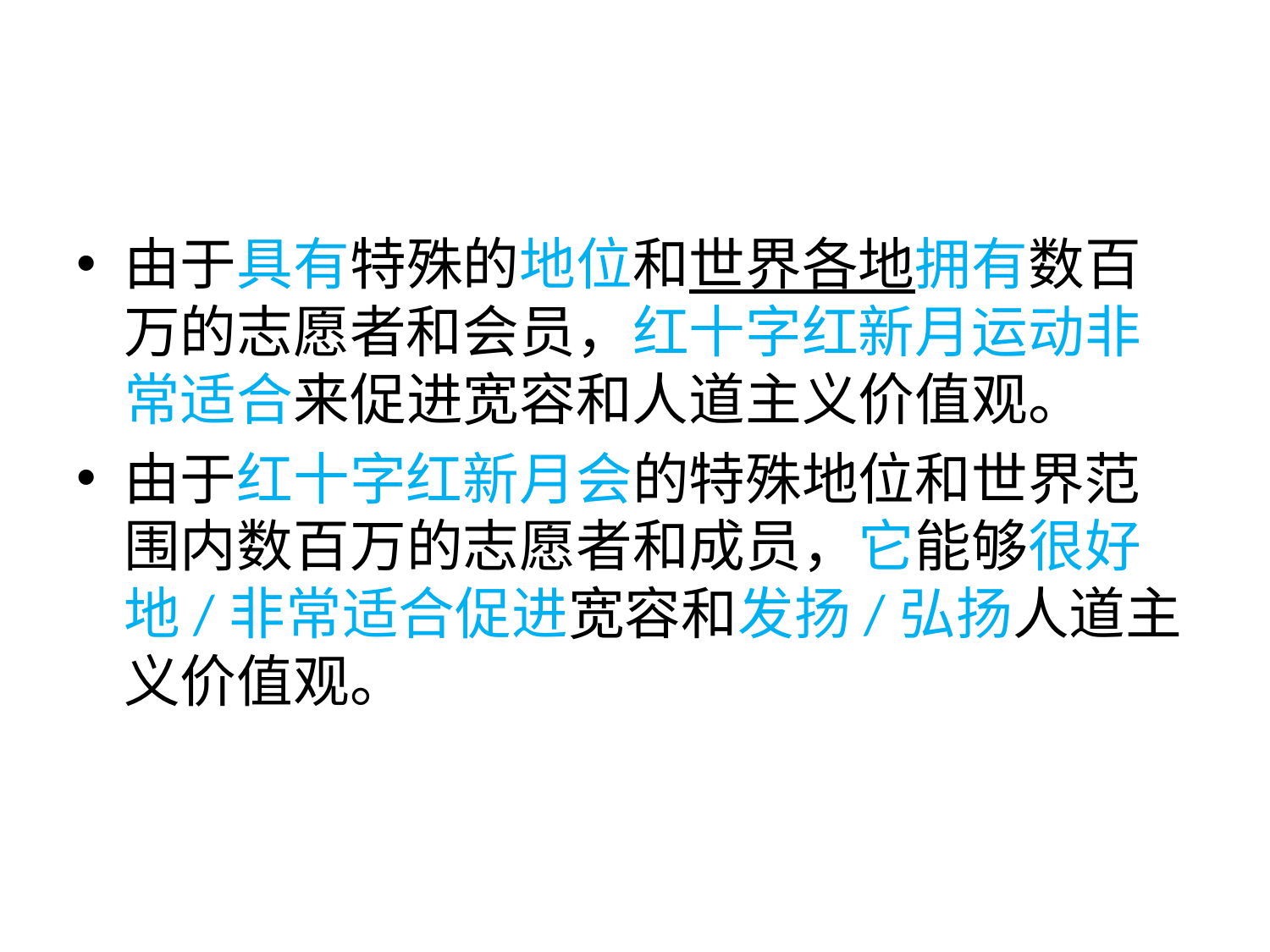

#
由于具有特殊的地位和世界各地拥有数百万的志愿者和会员，红十字红新月运动非常适合来促进宽容和人道主义价值观。
由于红十字红新月会的特殊地位和世界范围内数百万的志愿者和成员，它能够很好地/非常适合促进宽容和发扬/弘扬人道主义价值观。